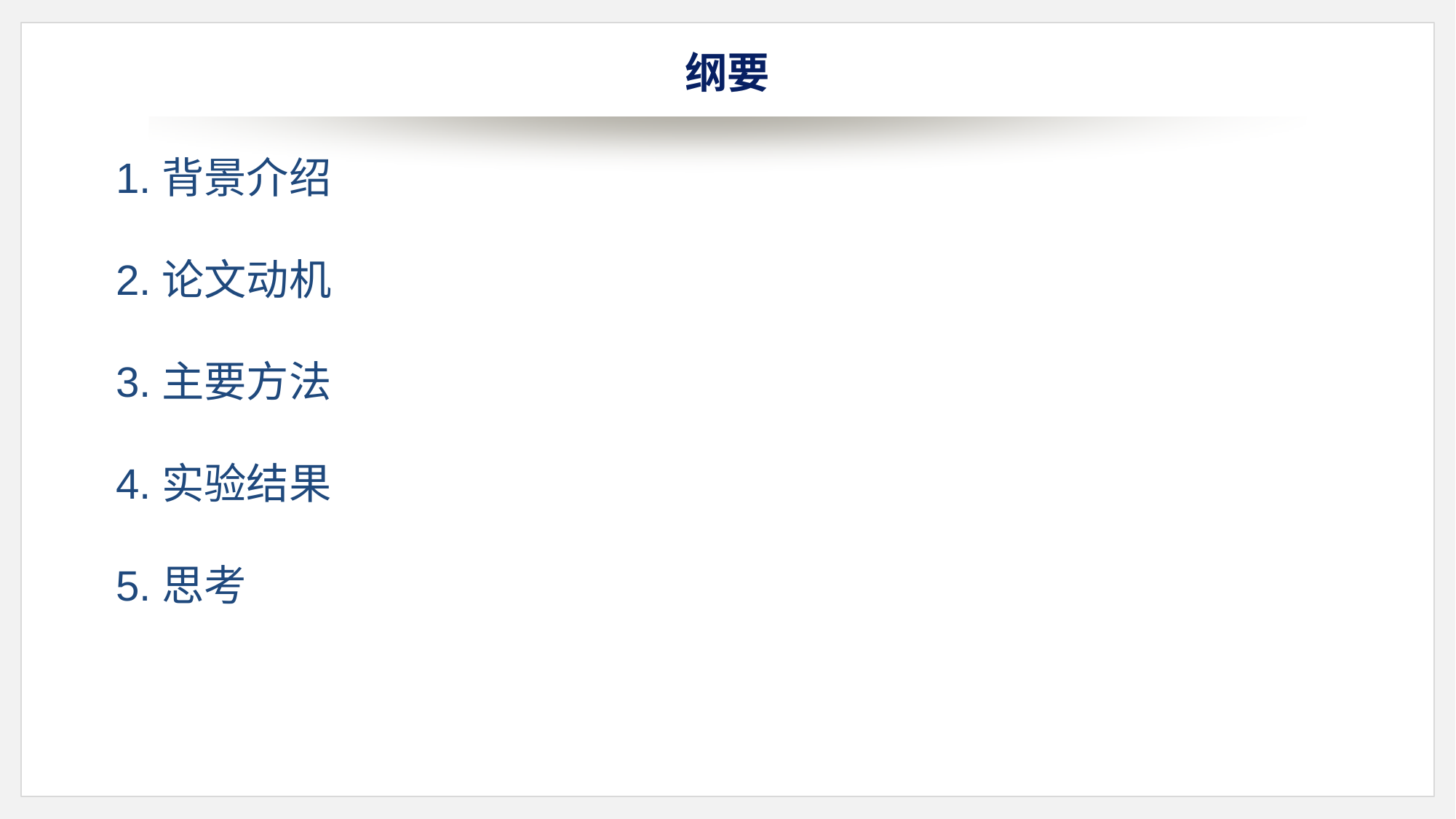

# 纲要
1.背景介绍

2.论文动机

3.主要方法

4.实验结果

5.思考